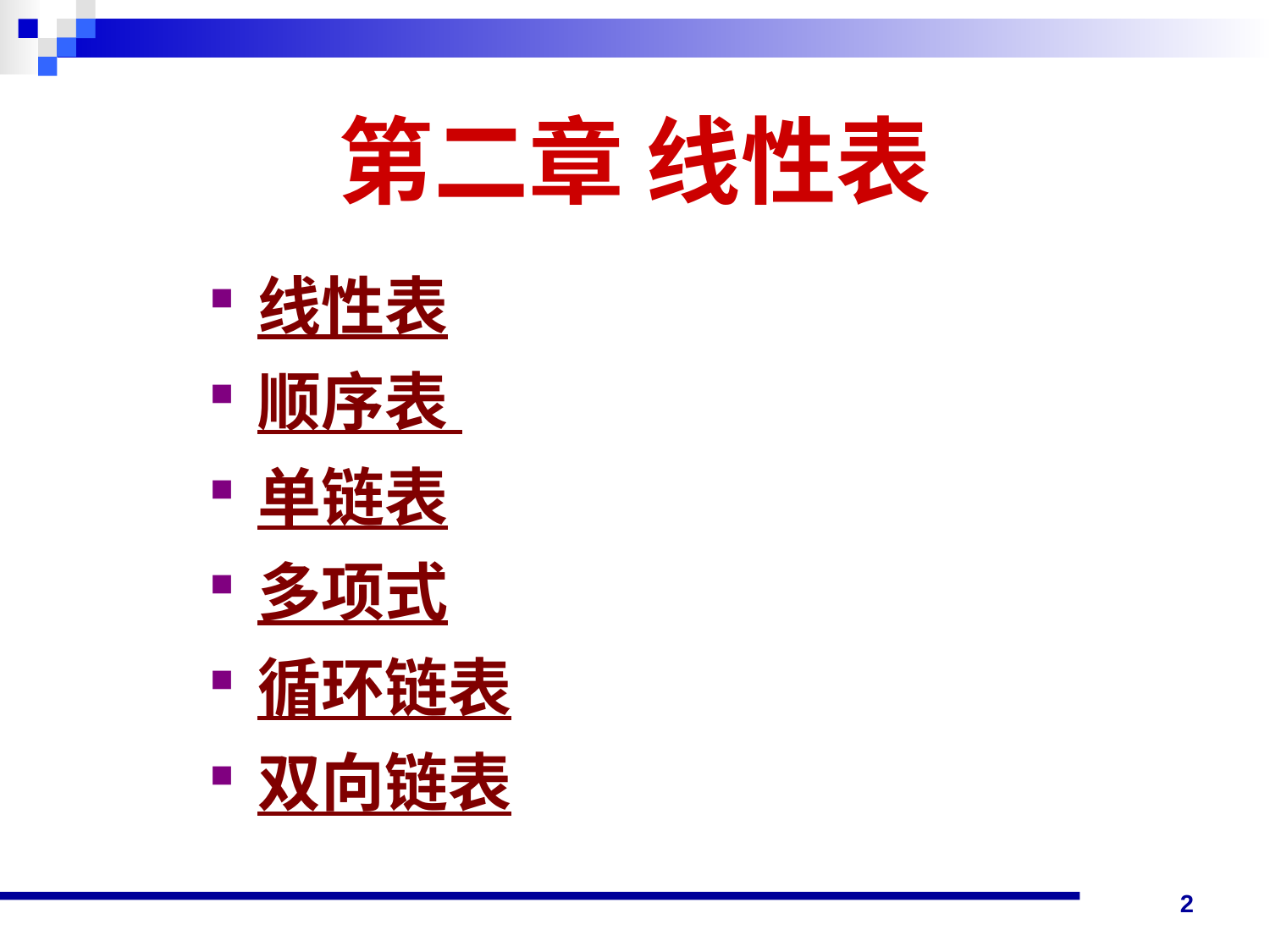

# 第二章 线性表
线性表
顺序表
单链表
多项式
循环链表
双向链表
2